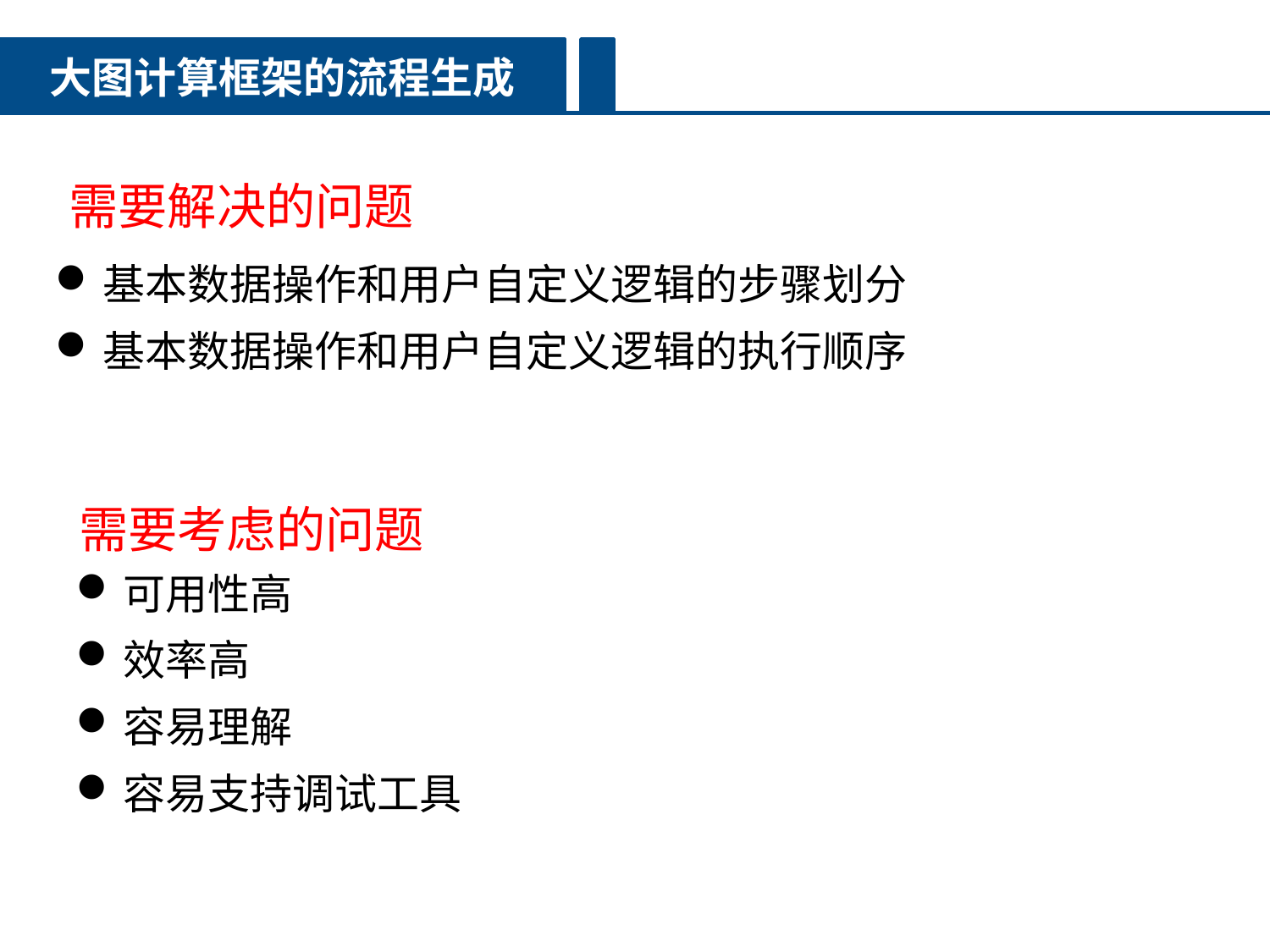

大图计算框架的流程生成

需要解决的问题
基本数据操作和用户自定义逻辑的步骤划分
基本数据操作和用户自定义逻辑的执行顺序

需要考虑的问题
可用性高
效率高
容易理解
容易支持调试工具